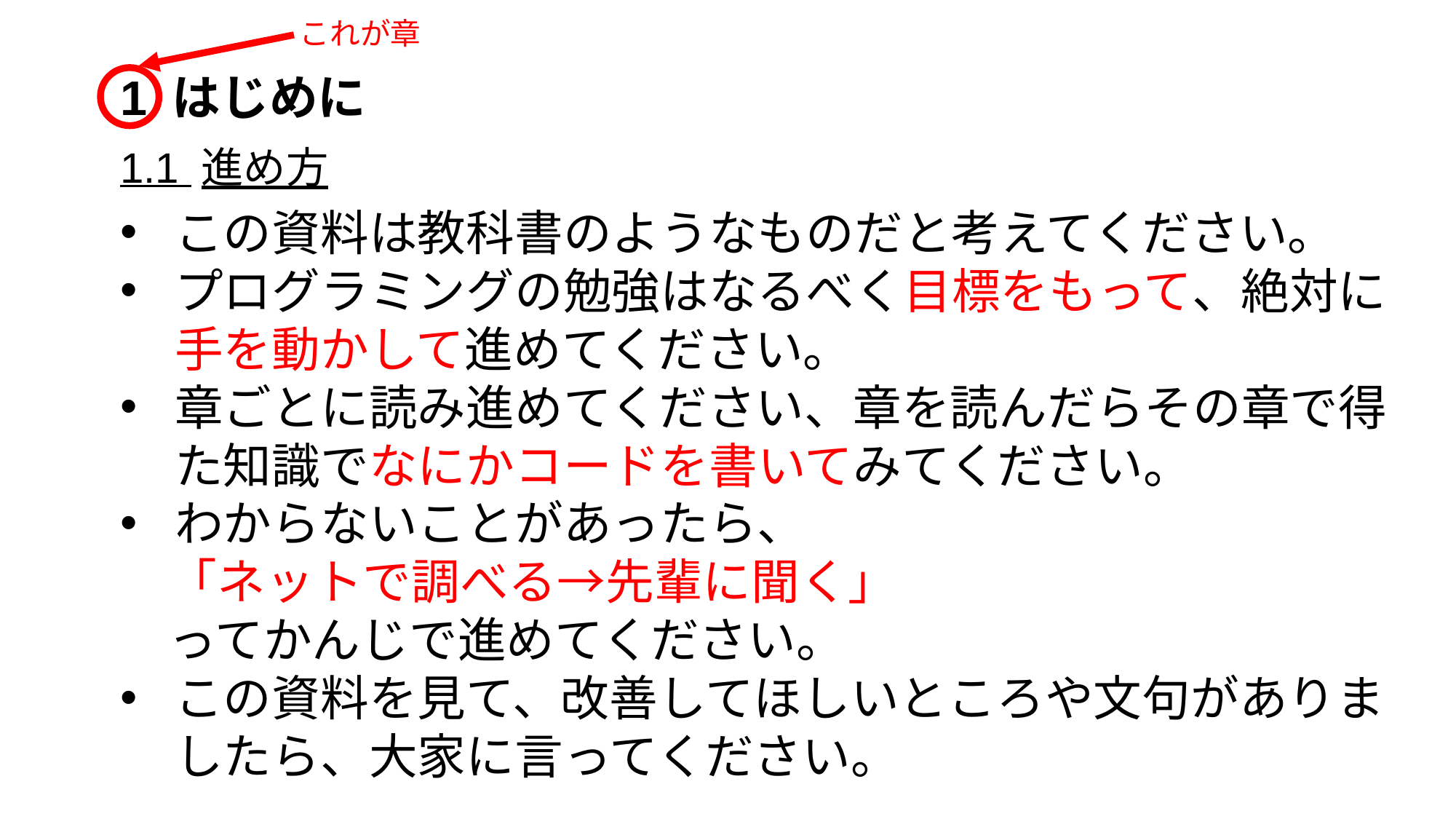

これが章
1 はじめに

1.1 進め方
この資料は教科書のようなものだと考えてください。
プログラミングの勉強はなるべく目標をもって、絶対に手を動かして進めてください。
章ごとに読み進めてください、章を読んだらその章で得た知識でなにかコードを書いてみてください。
わからないことがあったら、
　「ネットで調べる→先輩に聞く」
　ってかんじで進めてください。
この資料を見て、改善してほしいところや文句がありましたら、大家に言ってください。